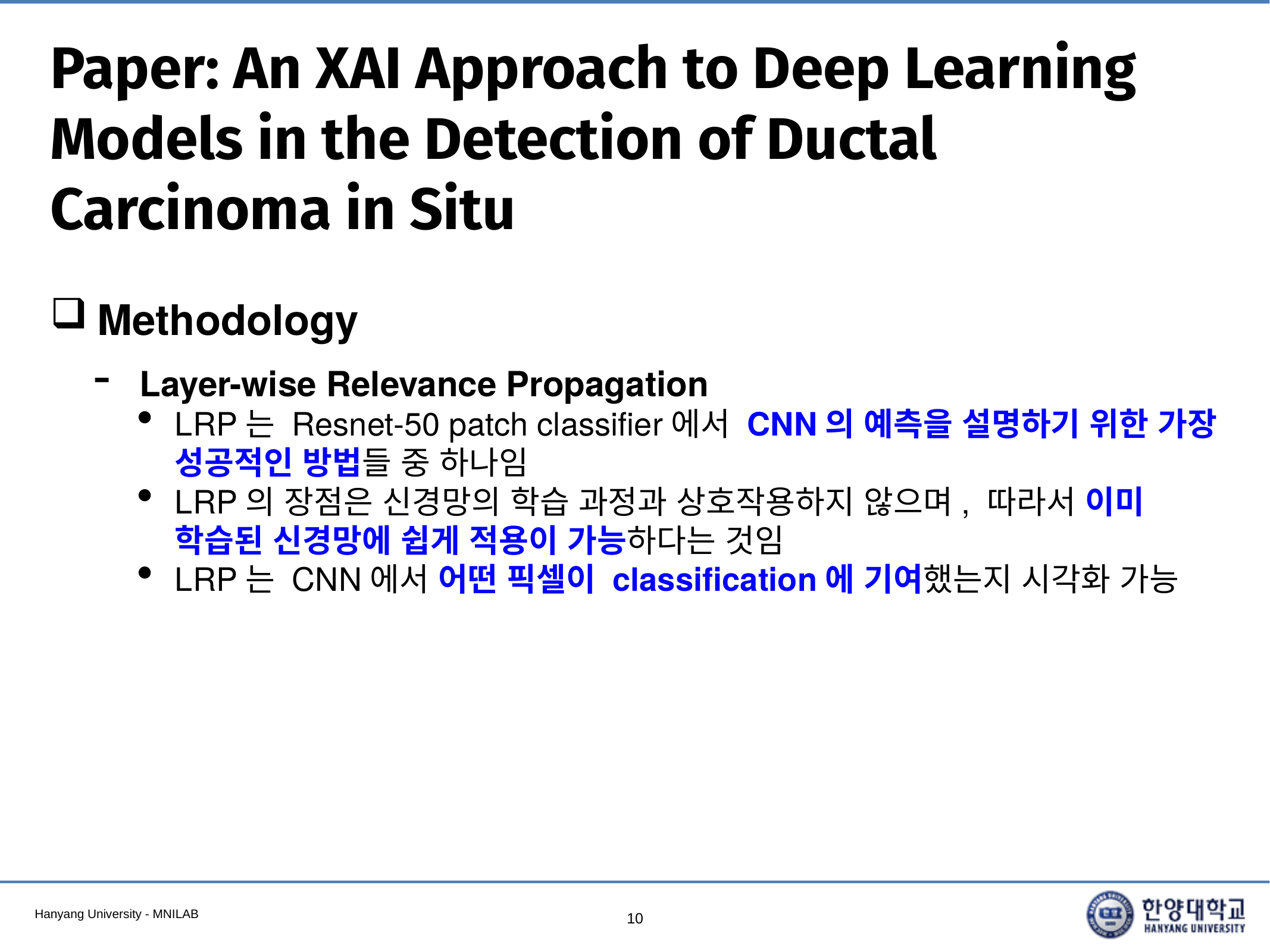

# Paper: An XAI Approach to Deep Learning Models in the Detection of Ductal Carcinoma in Situ
Methodology
Layer-wise Relevance Propagation
LRP는 Resnet-50 patch classifier에서 CNN의 예측을 설명하기 위한 가장 성공적인 방법들 중 하나임
LRP의 장점은 신경망의 학습 과정과 상호작용하지 않으며, 따라서 이미 학습된 신경망에 쉽게 적용이 가능하다는 것임
LRP는 CNN에서 어떤 픽셀이 classification에 기여했는지 시각화 가능
10